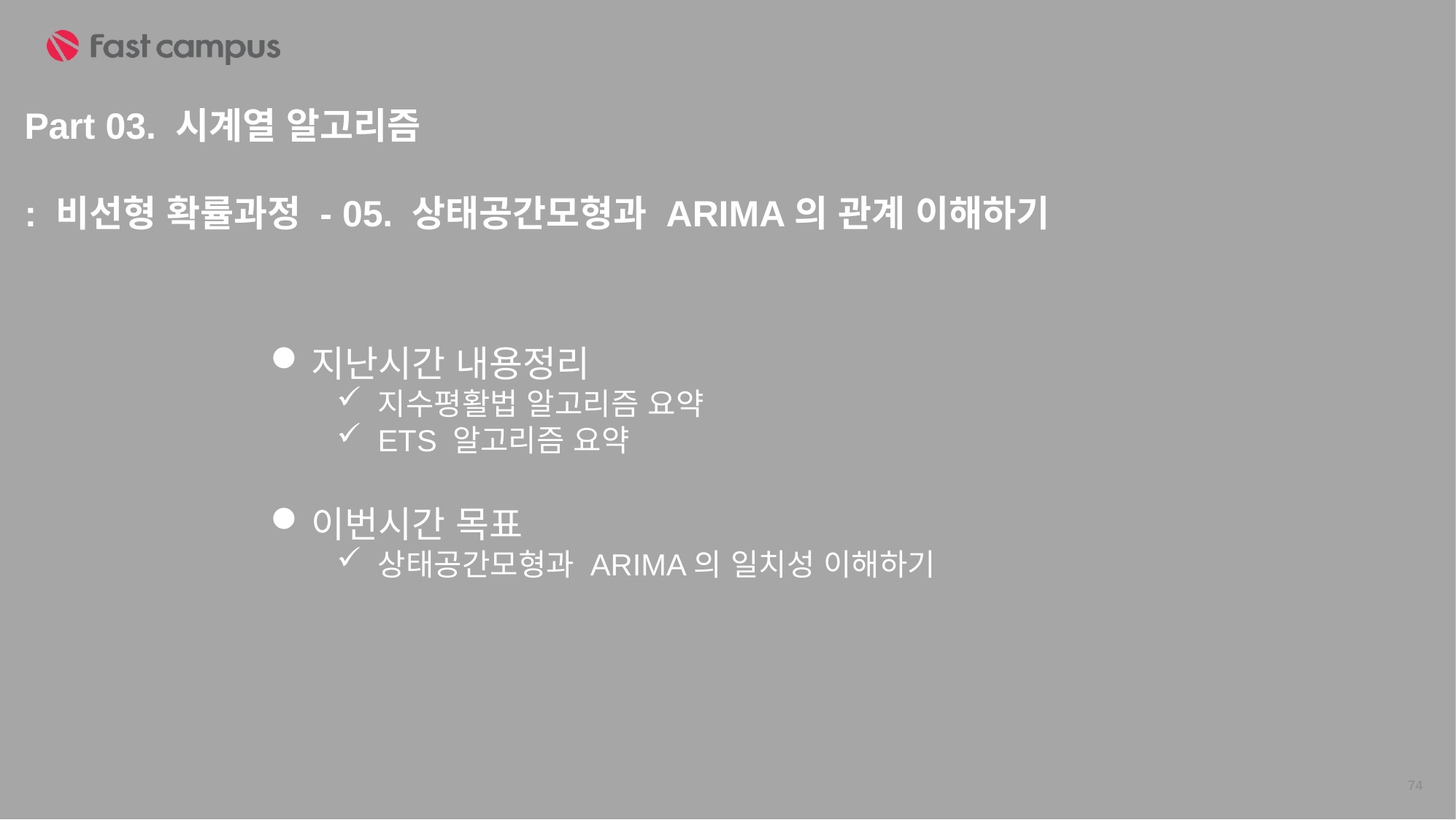

Part 03. 시계열 알고리즘

: 비선형 확률과정 - 05. 상태공간모형과 ARIMA의 관계 이해하기
지난시간 내용정리
지수평활법 알고리즘 요약
ETS 알고리즘 요약

이번시간 목표
상태공간모형과 ARIMA의 일치성 이해하기
74